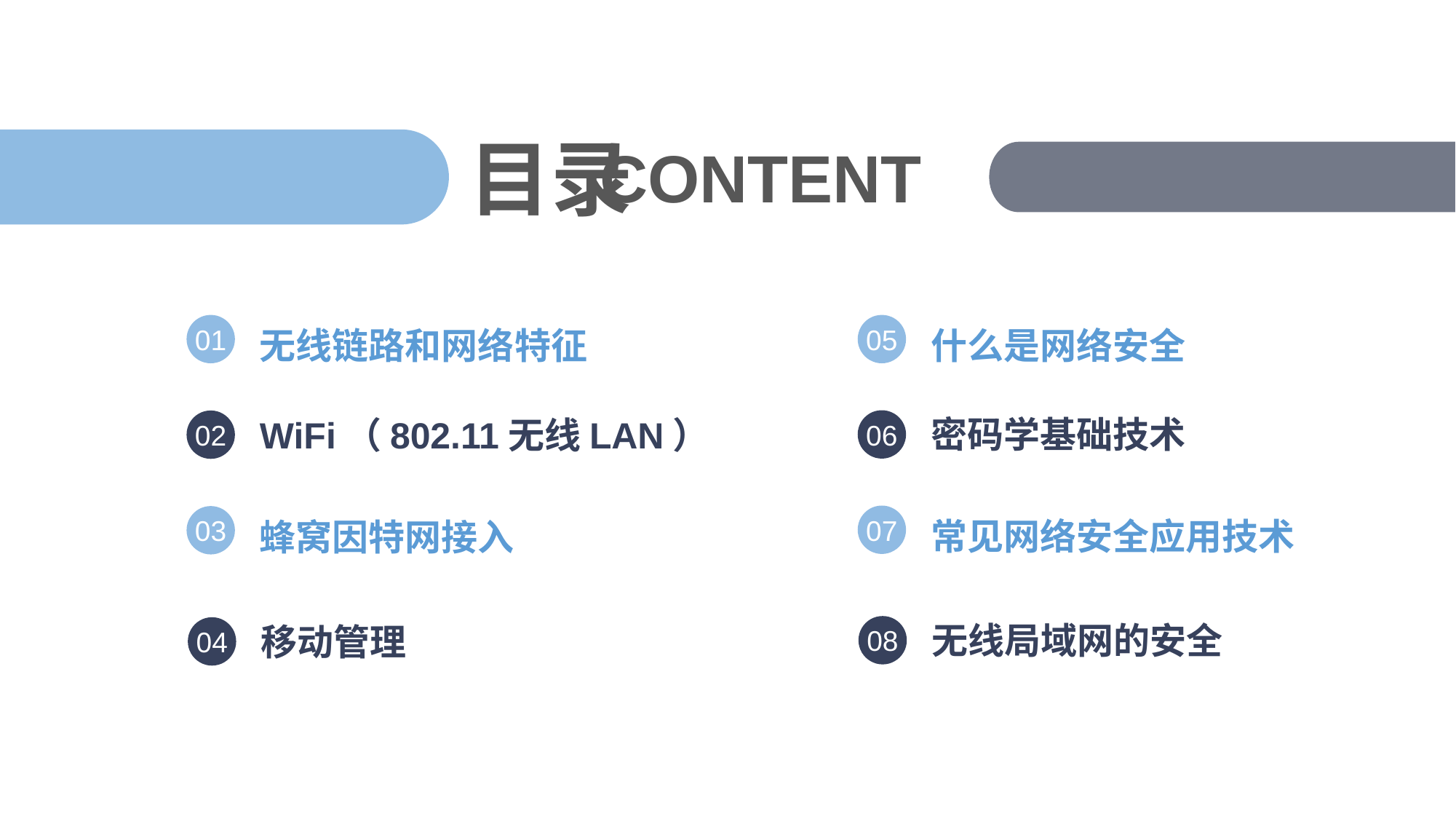

01
无线链路和网络特征
05
什么是网络安全
06
密码学基础技术
02
WiFi（802.11无线LAN）
07
常见网络安全应用技术
03
蜂窝因特网接入
08
无线局域网的安全
04
移动管理